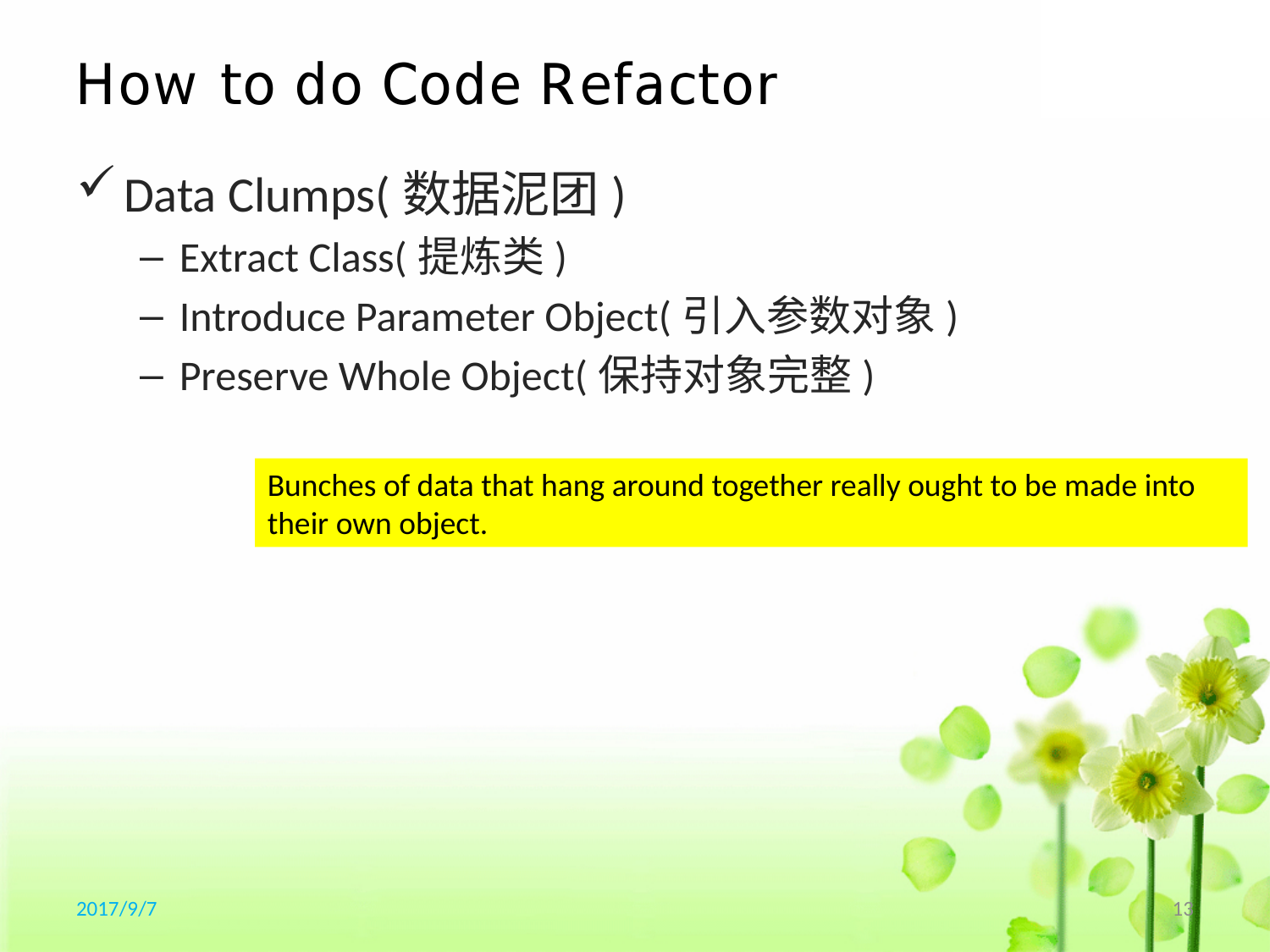

# How to do Code Refactor
Data Clumps(数据泥团)
Extract Class(提炼类)
Introduce Parameter Object(引入参数对象)
Preserve Whole Object(保持对象完整)
Bunches of data that hang around together really ought to be made into their own object.
2017/9/7
13